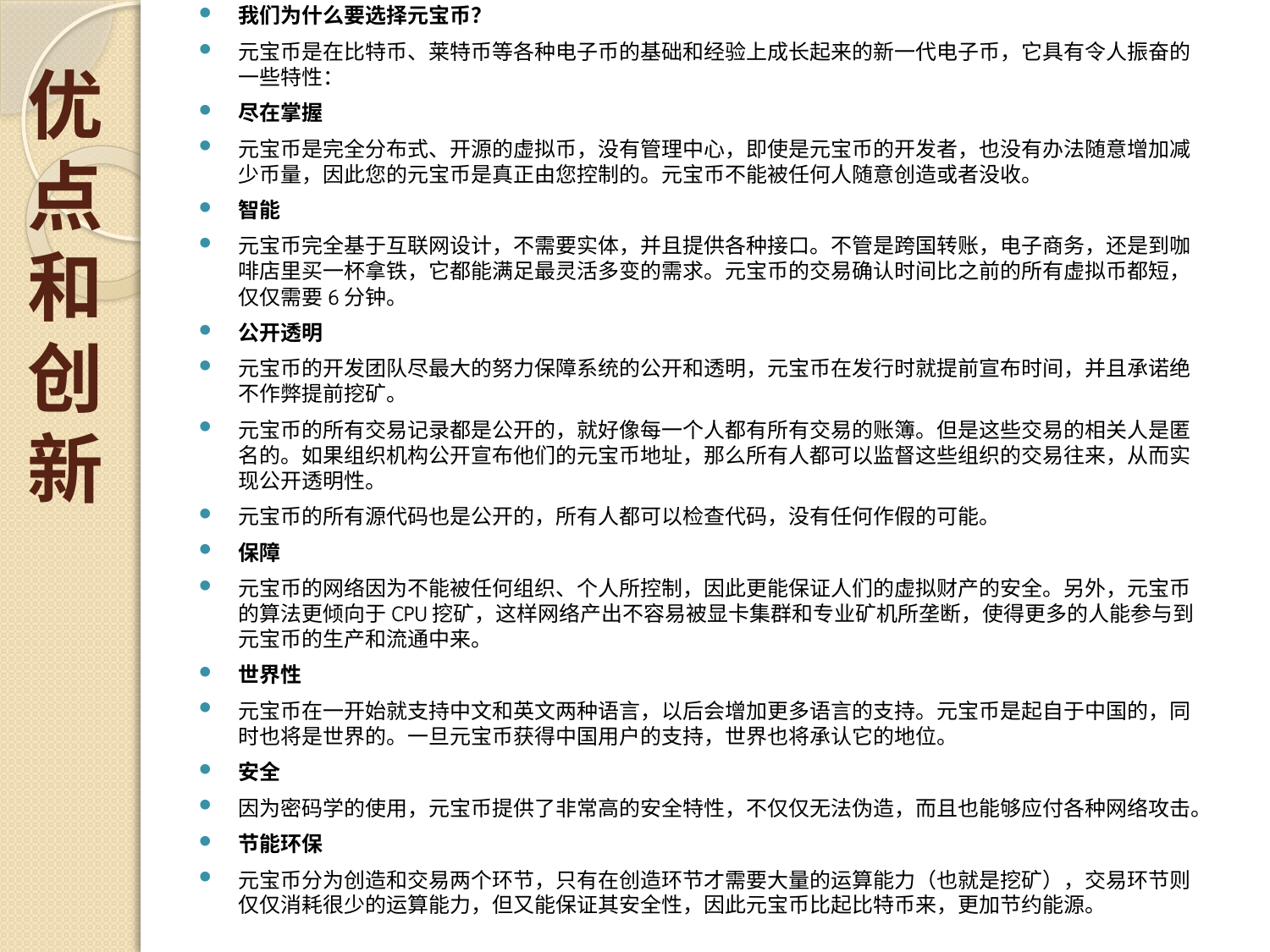

我们为什么要选择元宝币？
元宝币是在比特币、莱特币等各种电子币的基础和经验上成长起来的新一代电子币，它具有令人振奋的一些特性：
尽在掌握
元宝币是完全分布式、开源的虚拟币，没有管理中心，即使是元宝币的开发者，也没有办法随意增加减少币量，因此您的元宝币是真正由您控制的。元宝币不能被任何人随意创造或者没收。
智能
元宝币完全基于互联网设计，不需要实体，并且提供各种接口。不管是跨国转账，电子商务，还是到咖啡店里买一杯拿铁，它都能满足最灵活多变的需求。元宝币的交易确认时间比之前的所有虚拟币都短，仅仅需要6分钟。
公开透明
元宝币的开发团队尽最大的努力保障系统的公开和透明，元宝币在发行时就提前宣布时间，并且承诺绝不作弊提前挖矿。
元宝币的所有交易记录都是公开的，就好像每一个人都有所有交易的账簿。但是这些交易的相关人是匿名的。如果组织机构公开宣布他们的元宝币地址，那么所有人都可以监督这些组织的交易往来，从而实现公开透明性。
元宝币的所有源代码也是公开的，所有人都可以检查代码，没有任何作假的可能。
保障
元宝币的网络因为不能被任何组织、个人所控制，因此更能保证人们的虚拟财产的安全。另外，元宝币的算法更倾向于CPU挖矿，这样网络产出不容易被显卡集群和专业矿机所垄断，使得更多的人能参与到元宝币的生产和流通中来。
世界性
元宝币在一开始就支持中文和英文两种语言，以后会增加更多语言的支持。元宝币是起自于中国的，同时也将是世界的。一旦元宝币获得中国用户的支持，世界也将承认它的地位。
安全
因为密码学的使用，元宝币提供了非常高的安全特性，不仅仅无法伪造，而且也能够应付各种网络攻击。
节能环保
元宝币分为创造和交易两个环节，只有在创造环节才需要大量的运算能力（也就是挖矿），交易环节则仅仅消耗很少的运算能力，但又能保证其安全性，因此元宝币比起比特币来，更加节约能源。

# 优点和创新